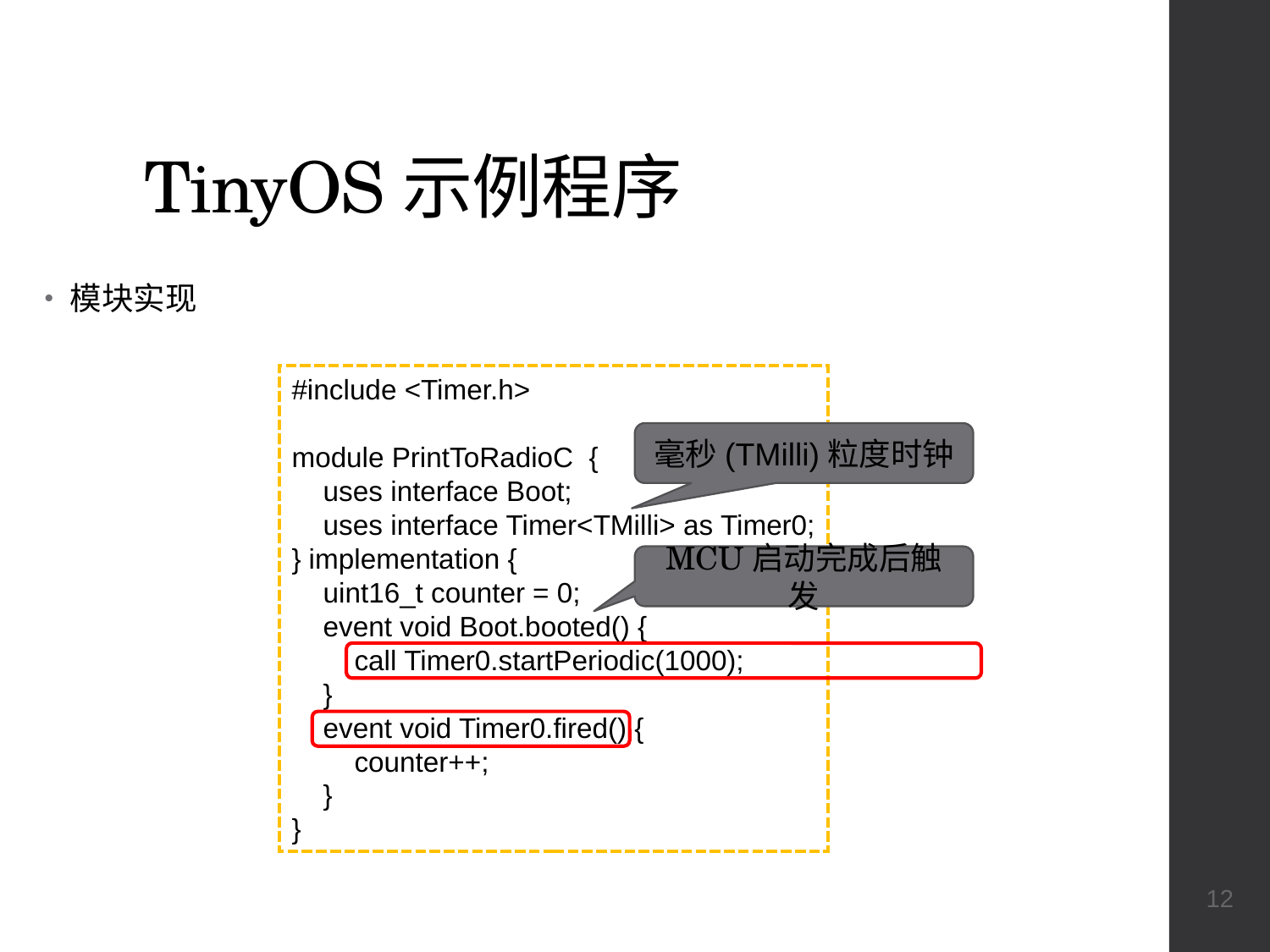

# TinyOS示例程序
模块实现
#include <Timer.h>

module PrintToRadioC  {
    uses interface Boot;
    uses interface Timer<TMilli> as Timer0;
} implementation {
    uint16_t counter = 0;
    event void Boot.booted() {
        call Timer0.startPeriodic(1000);
    }
    event void Timer0.fired() {
        counter++;
    }
}
毫秒(TMilli)粒度时钟
MCU启动完成后触发

12